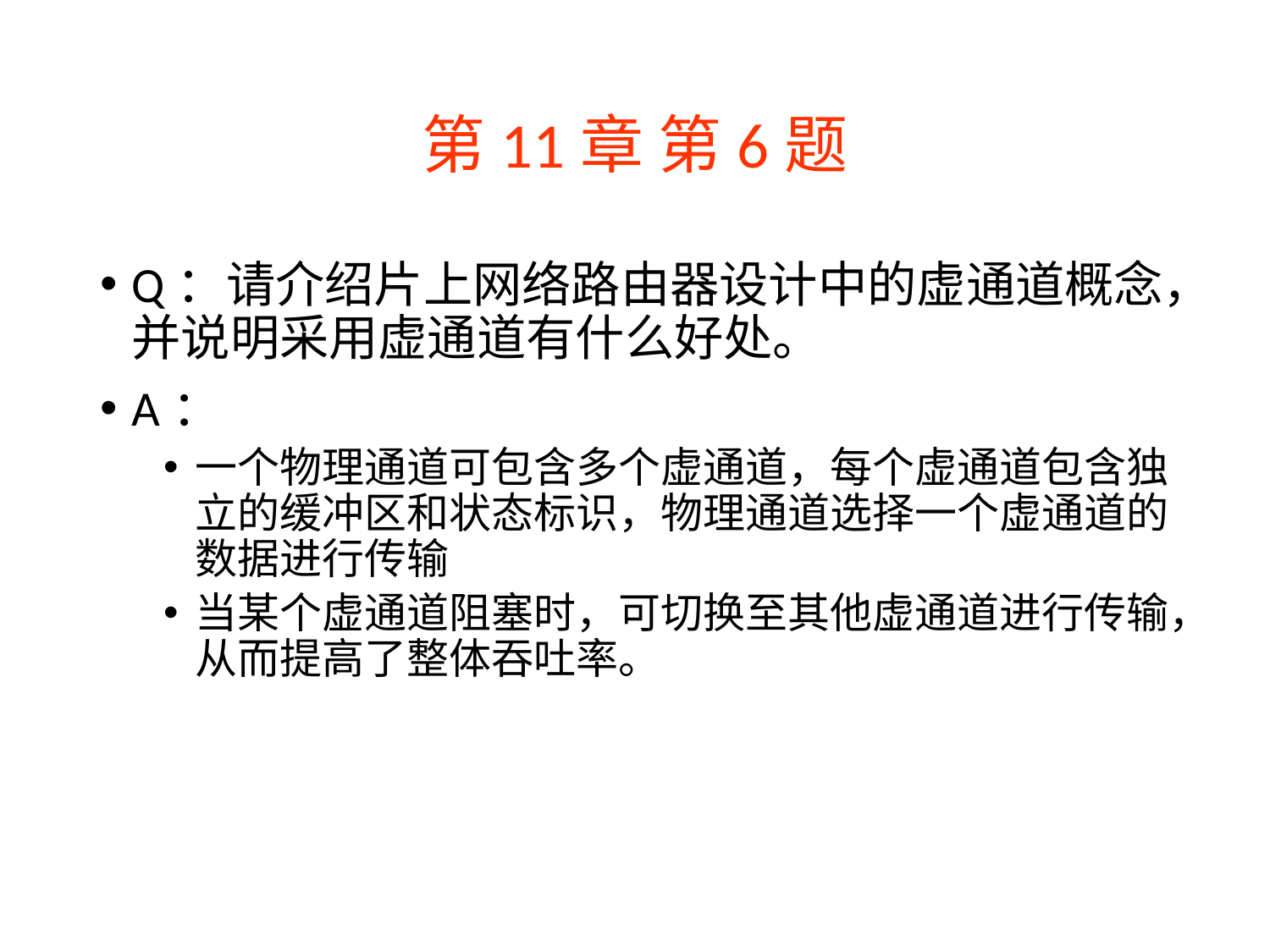

# 第11章 第6题
Q：请介绍片上网络路由器设计中的虚通道概念，并说明采用虚通道有什么好处。
A：
一个物理通道可包含多个虚通道，每个虚通道包含独立的缓冲区和状态标识，物理通道选择一个虚通道的数据进行传输
当某个虚通道阻塞时，可切换至其他虚通道进行传输，从而提高了整体吞吐率。